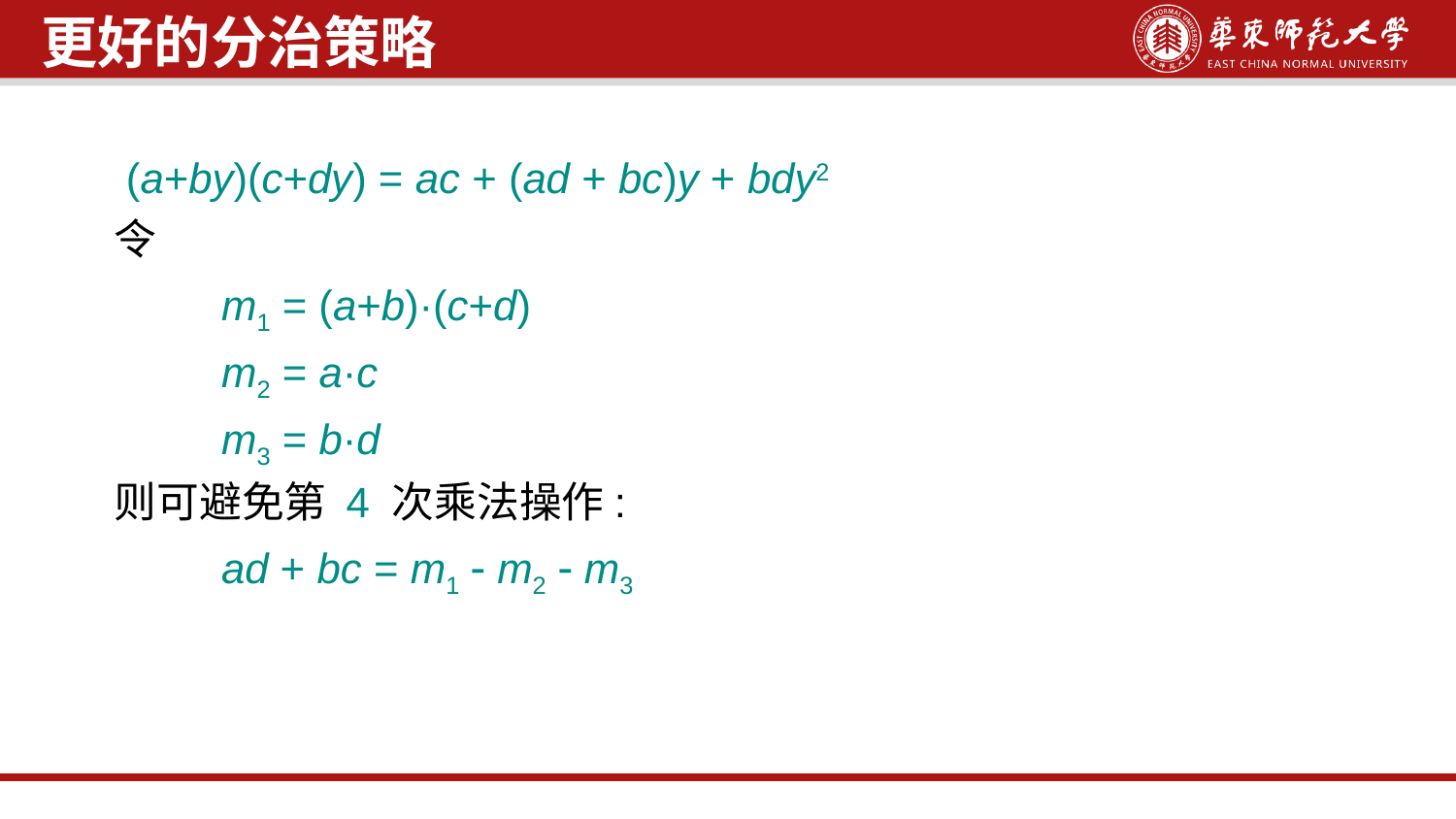

更好的分治策略
 (a+by)(c+dy) = ac + (ad + bc)y + bdy2
令
         m1 = (a+b)·(c+d)
         m2 = a·c
         m3 = b·d
则可避免第 4 次乘法操作:
         ad + bc = m1 − m2 − m3